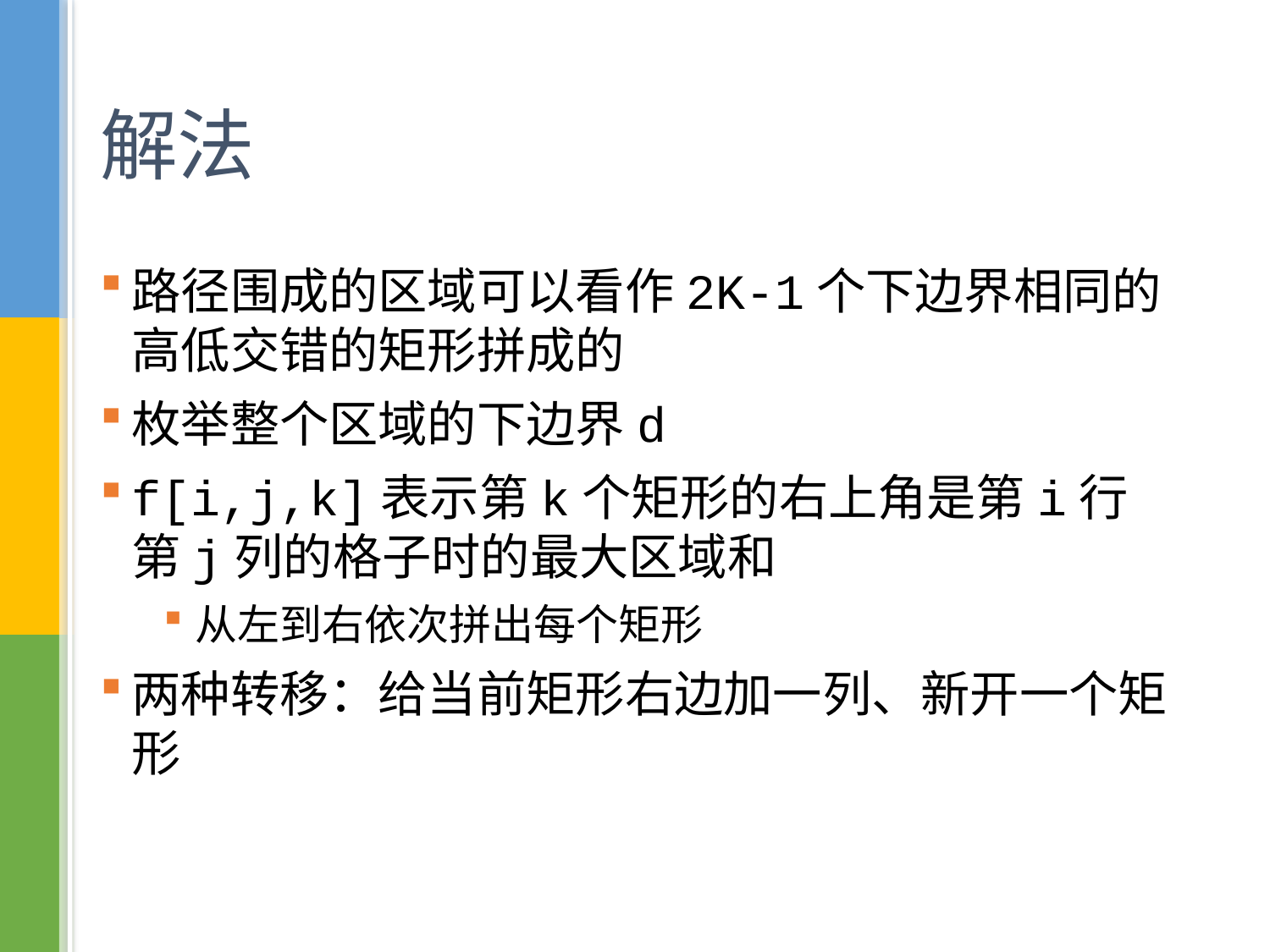

# 解法
路径围成的区域可以看作2K-1个下边界相同的高低交错的矩形拼成的
枚举整个区域的下边界d
f[i,j,k]表示第k个矩形的右上角是第i行第j列的格子时的最大区域和
从左到右依次拼出每个矩形
两种转移：给当前矩形右边加一列、新开一个矩形